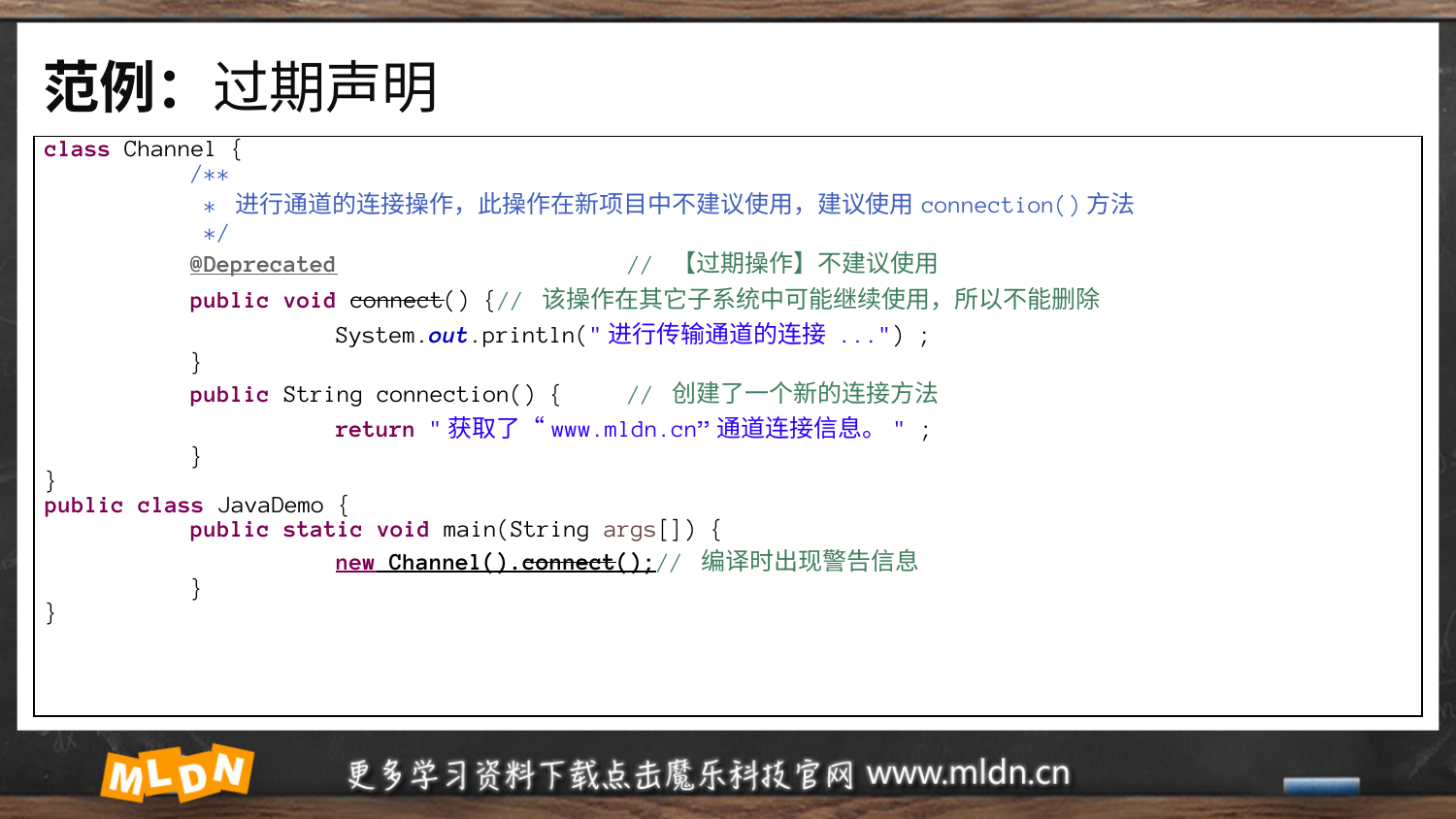

# 范例：过期声明
| class Channel { /\*\* \* 进行通道的连接操作，此操作在新项目中不建议使用，建议使用connection()方法 \*/ @Deprecated // 【过期操作】不建议使用 public void connect() {// 该操作在其它子系统中可能继续使用，所以不能删除 System.out.println("进行传输通道的连接 ...") ; } public String connection() { // 创建了一个新的连接方法 return "获取了“www.mldn.cn”通道连接信息。" ; } } public class JavaDemo { public static void main(String args[]) { new Channel().connect();// 编译时出现警告信息 } } |
| --- |